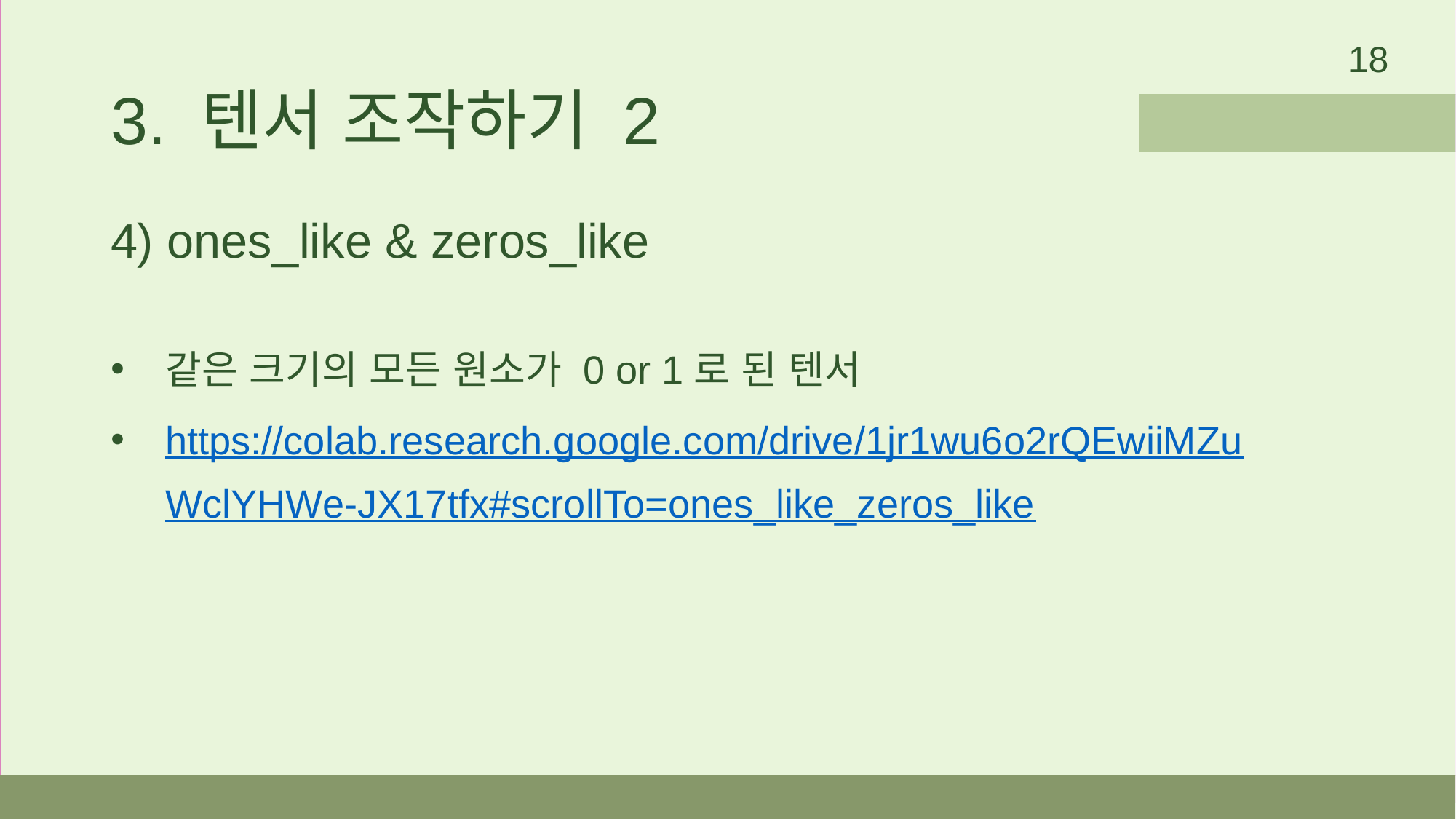

18
3. 텐서 조작하기 2
4) ones_like & zeros_like
같은 크기의 모든 원소가 0 or 1로 된 텐서
https://colab.research.google.com/drive/1jr1wu6o2rQEwiiMZuWclYHWe-JX17tfx#scrollTo=ones_like_zeros_like